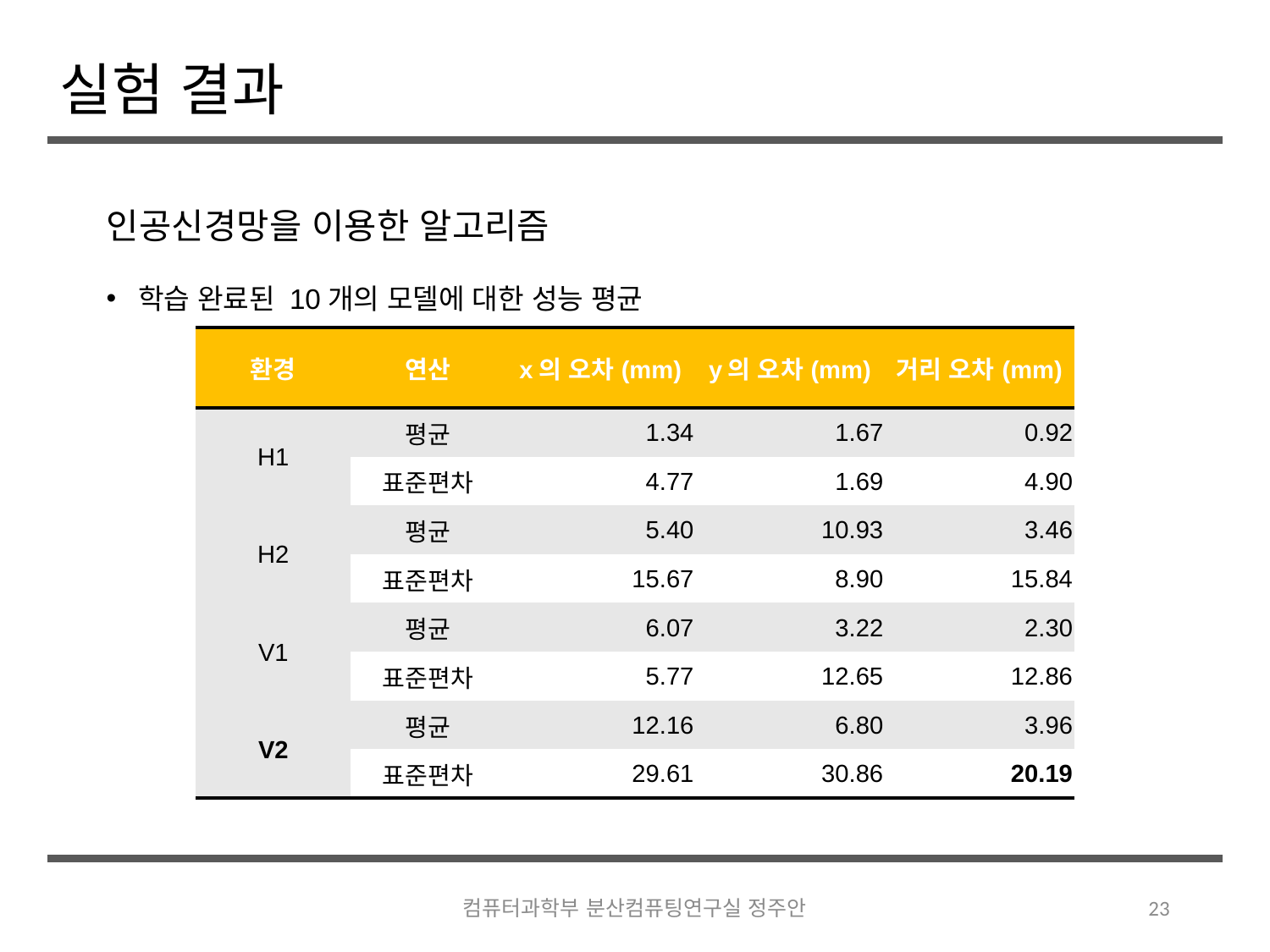

# 실험 결과
인공신경망을 이용한 알고리즘
학습 완료된 10개의 모델에 대한 성능 평균
| 환경 | 연산 | x의 오차(mm) | y의 오차(mm) | 거리 오차(mm) |
| --- | --- | --- | --- | --- |
| H1 | 평균 | 1.34 | 1.67 | 0.92 |
|  | 표준편차 | 4.77 | 1.69 | 4.90 |
| H2 | 평균 | 5.40 | 10.93 | 3.46 |
|  | 표준편차 | 15.67 | 8.90 | 15.84 |
| V1 | 평균 | 6.07 | 3.22 | 2.30 |
|  | 표준편차 | 5.77 | 12.65 | 12.86 |
| V2 | 평균 | 12.16 | 6.80 | 3.96 |
|  | 표준편차 | 29.61 | 30.86 | 20.19 |
컴퓨터과학부 분산컴퓨팅연구실 정주안
23